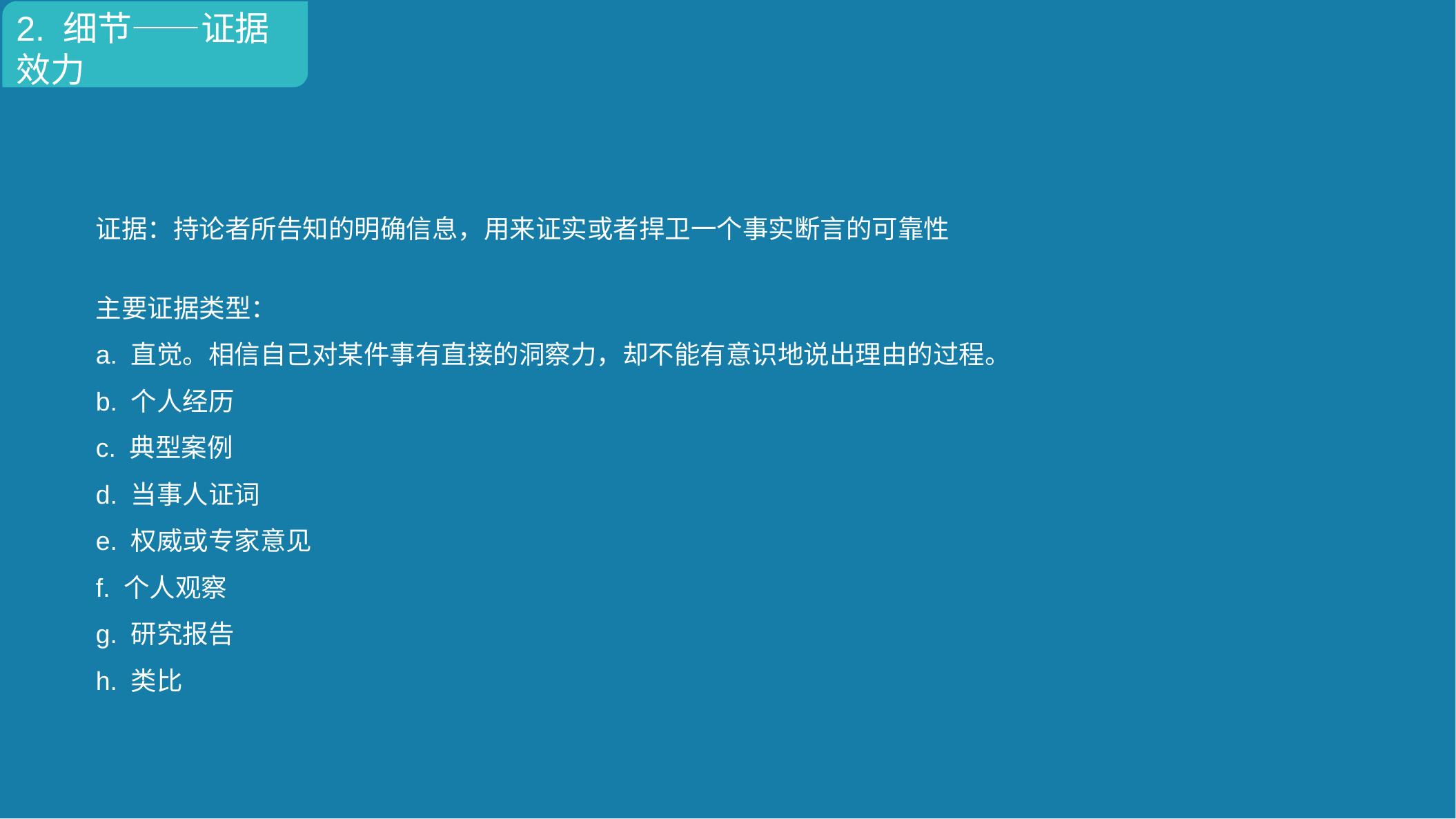

2. 细节——证据效力
证据：持论者所告知的明确信息，用来证实或者捍卫一个事实断言的可靠性
主要证据类型：
a. 直觉。相信自己对某件事有直接的洞察力，却不能有意识地说出理由的过程。
b. 个人经历
c. 典型案例
d. 当事人证词
e. 权威或专家意见
f. 个人观察
g. 研究报告
h. 类比